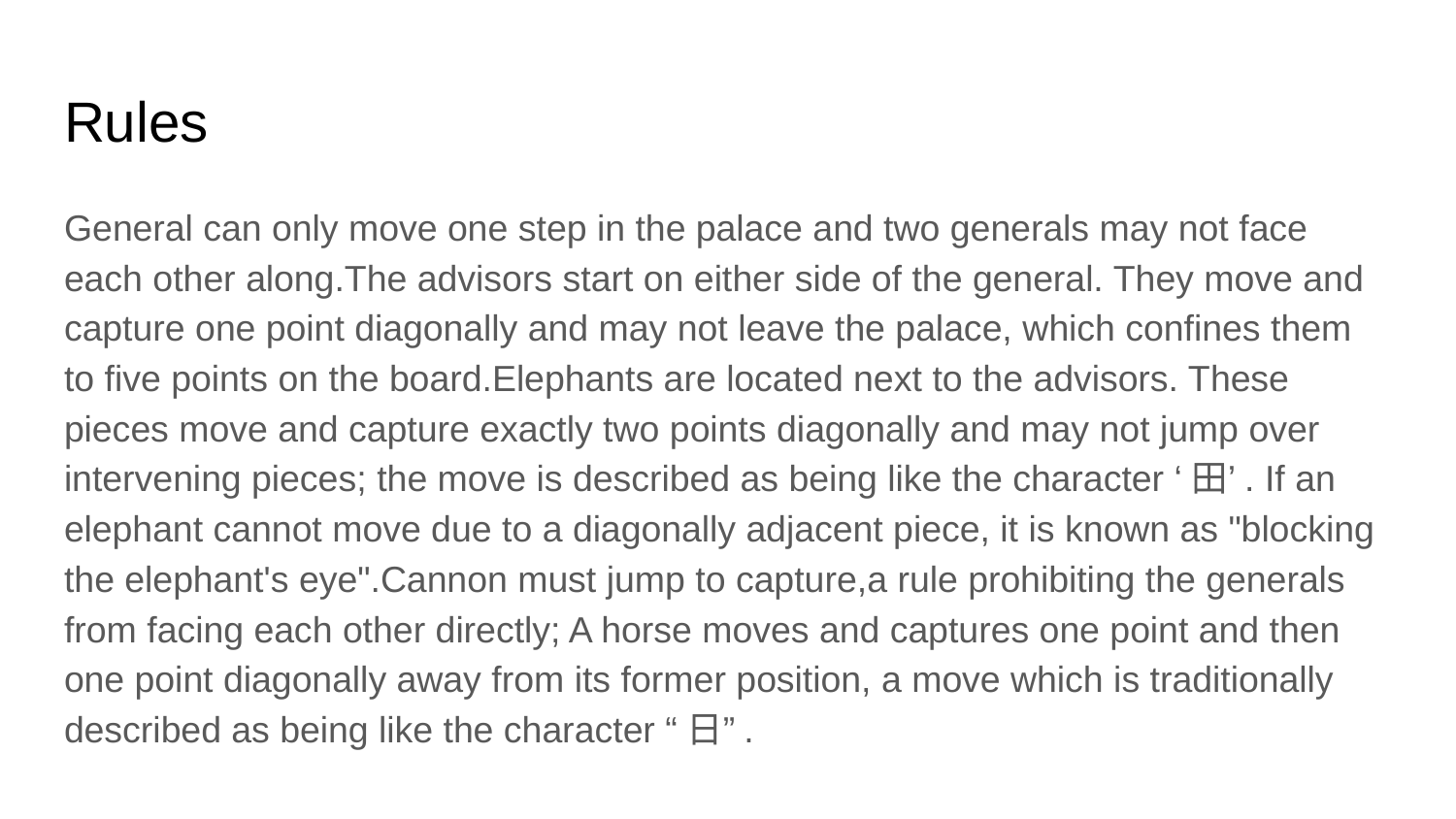

# Rules

General can only move one step in the palace and two generals may not face each other along.The advisors start on either side of the general. They move and capture one point diagonally and may not leave the palace, which confines them to five points on the board.Elephants are located next to the advisors. These pieces move and capture exactly two points diagonally and may not jump over intervening pieces; the move is described as being like the character ‘田’. If an elephant cannot move due to a diagonally adjacent piece, it is known as "blocking the elephant's eye".Cannon must jump to capture,a rule prohibiting the generals from facing each other directly; A horse moves and captures one point and then one point diagonally away from its former position, a move which is traditionally described as being like the character “日”.